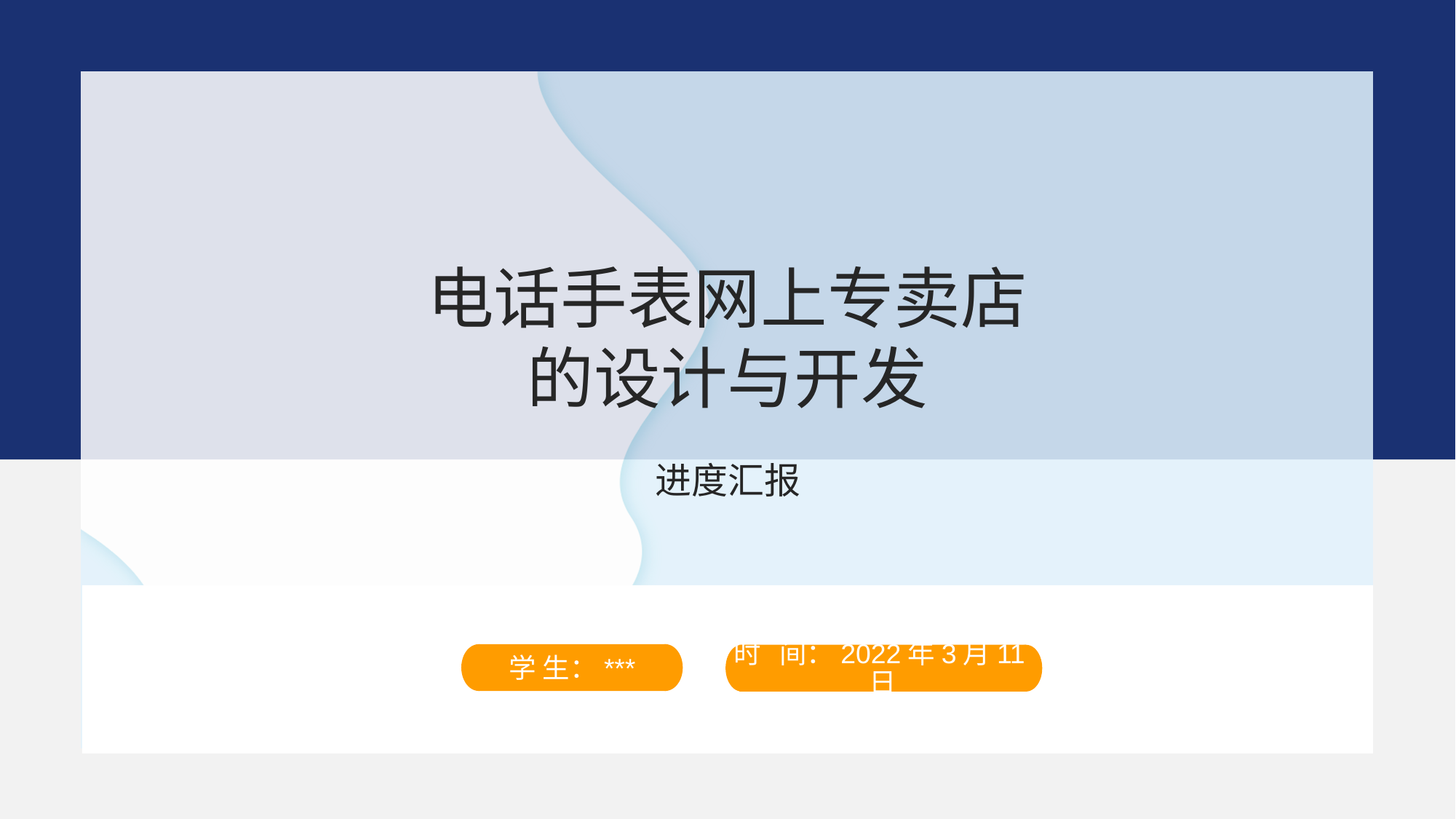

电话手表网上专卖店
的设计与开发
进度汇报

学 生：***

时   间：2022年3月11日